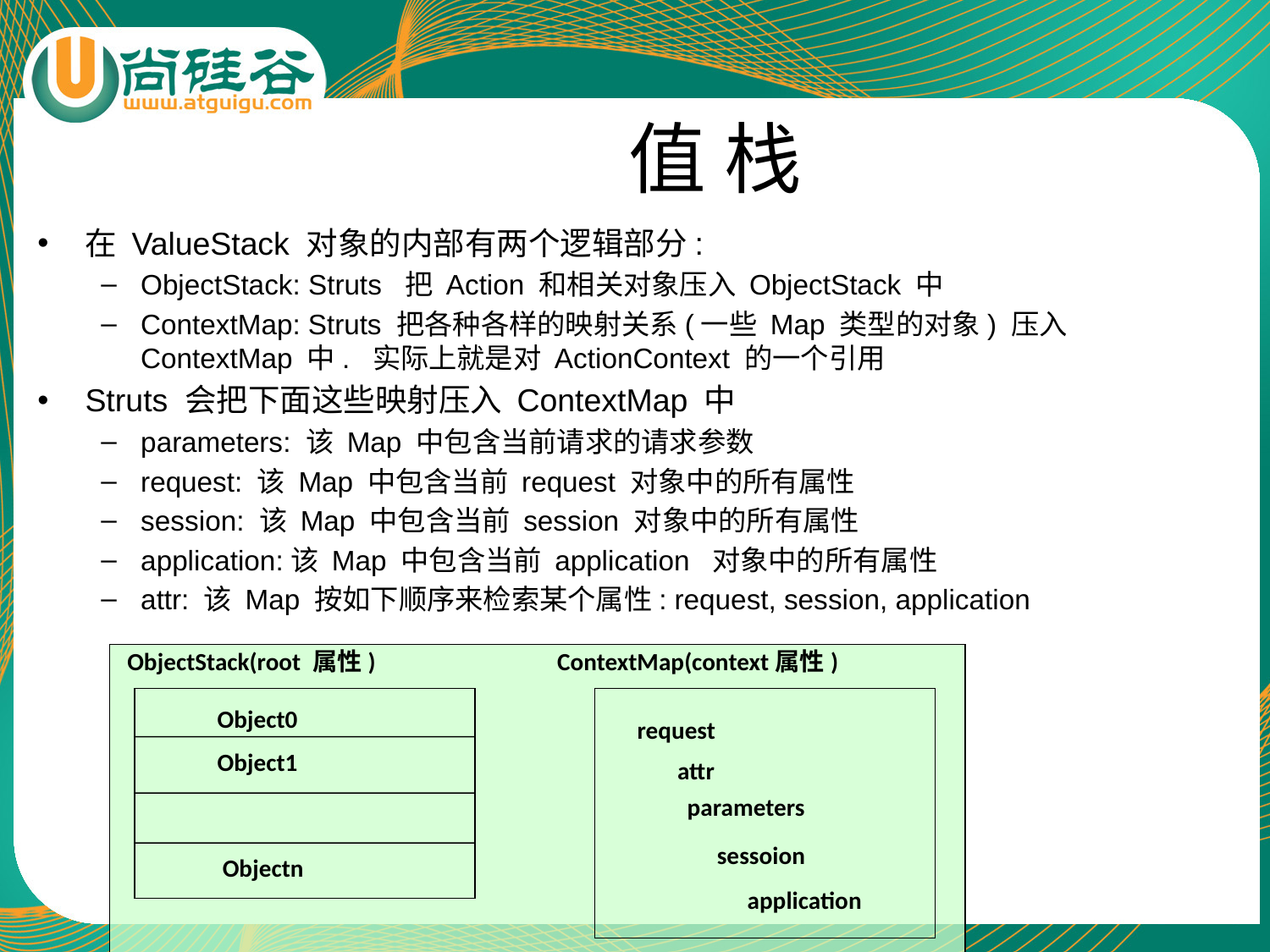

# 值 栈
在 ValueStack 对象的内部有两个逻辑部分:
ObjectStack: Struts  把 Action 和相关对象压入 ObjectStack 中
ContextMap: Struts 把各种各样的映射关系(一些 Map 类型的对象) 压入 ContextMap 中.  实际上就是对 ActionContext 的一个引用
Struts 会把下面这些映射压入 ContextMap 中
parameters: 该 Map 中包含当前请求的请求参数
request: 该 Map 中包含当前 request 对象中的所有属性
session: 该 Map 中包含当前 session 对象中的所有属性
application:该 Map 中包含当前 application  对象中的所有属性
attr: 该 Map 按如下顺序来检索某个属性: request, session, application
ObjectStack(root 属性)
ContextMap(context属性)

Object0
request

Object1
attr
parameters

sessoion

Objectn
application